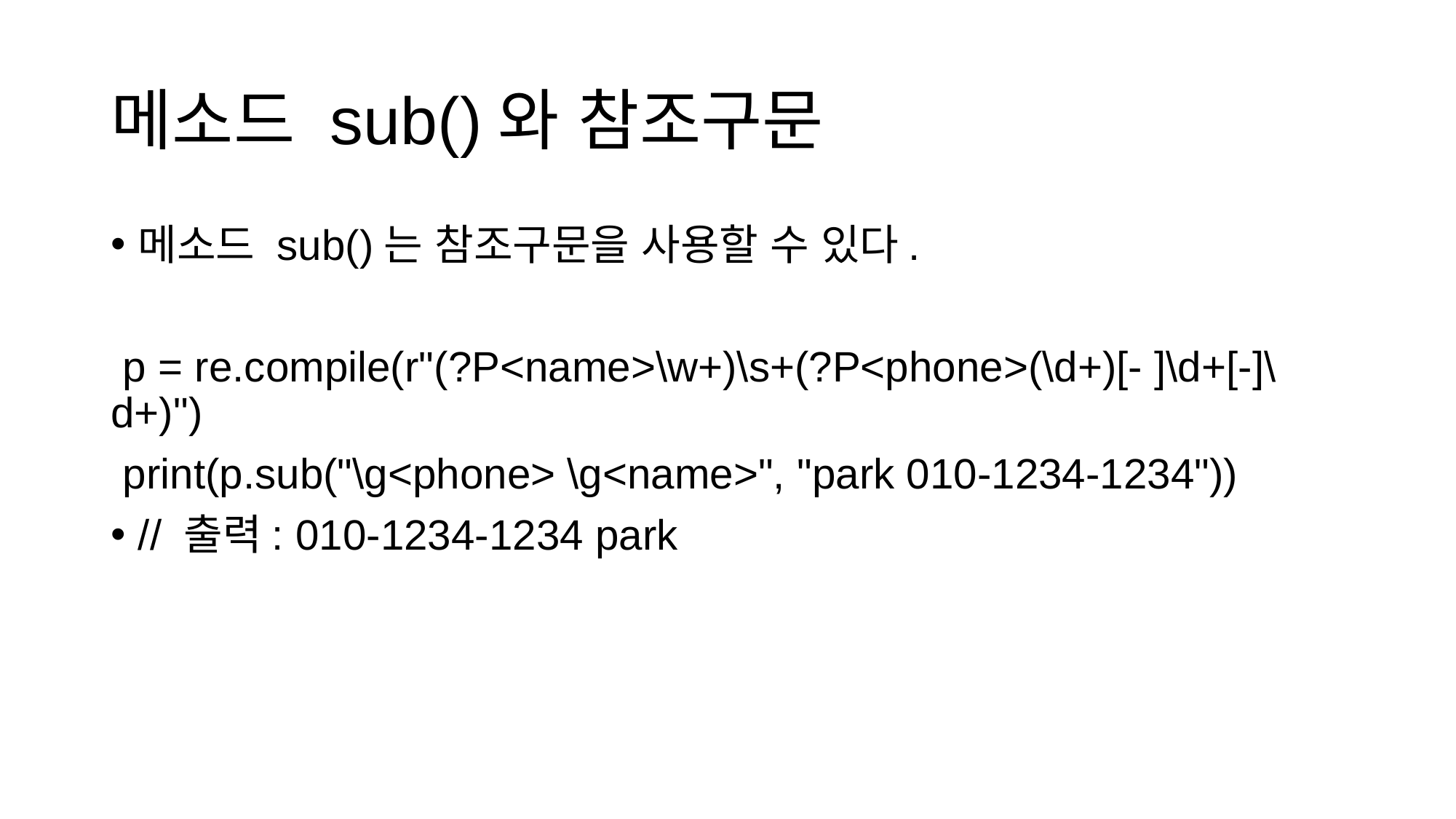

# 메소드 sub()와 참조구문
메소드 sub()는 참조구문을 사용할 수 있다.

 p = re.compile(r"(?P<name>\w+)\s+(?P<phone>(\d+)[- ]\d+[-]\d+)")
 print(p.sub("\g<phone> \g<name>", "park 010-1234-1234"))
// 출력: 010-1234-1234 park